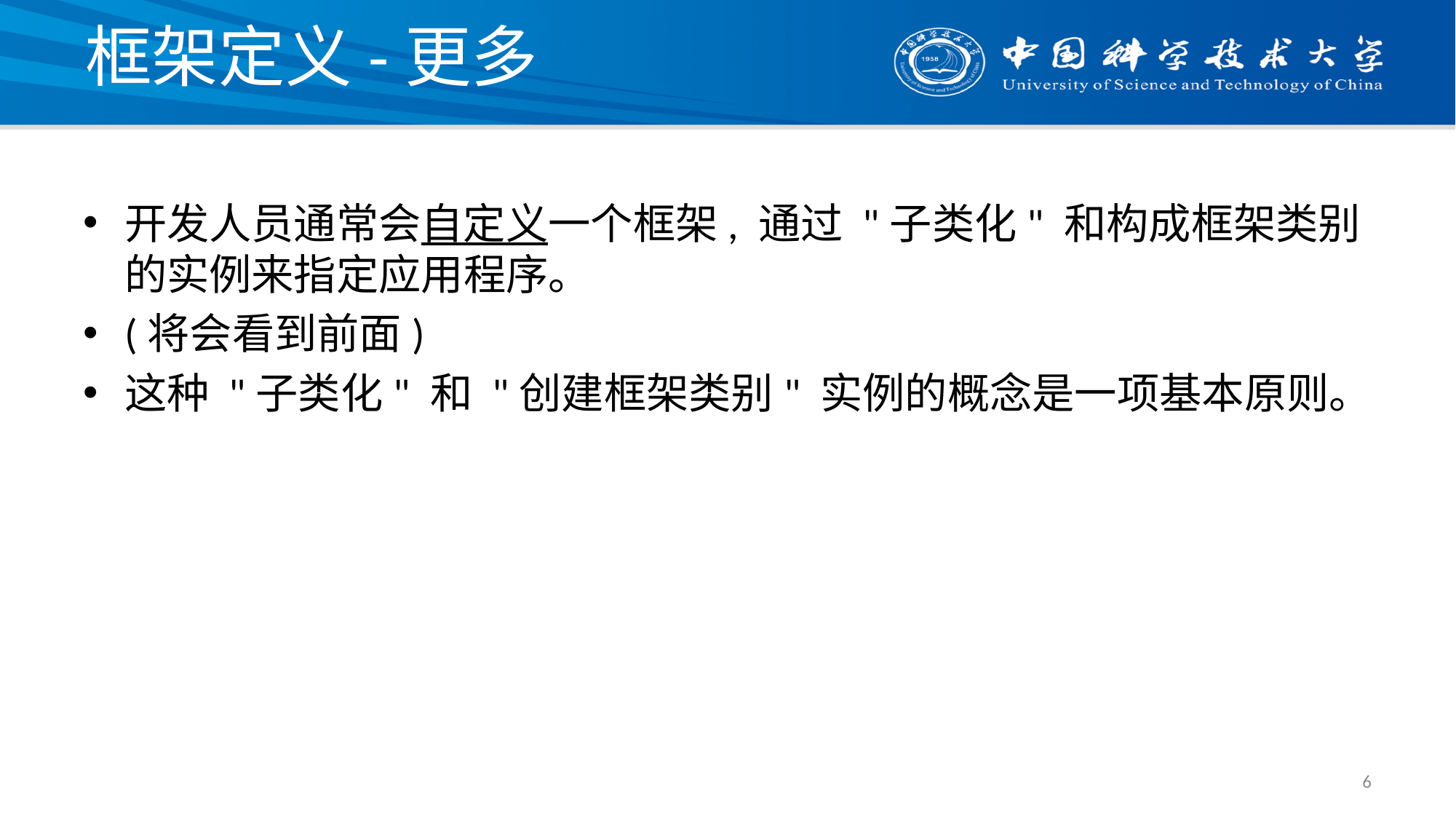

# 框架定义-更多
开发人员通常会自定义一个框架, 通过 "子类化" 和构成框架类别的实例来指定应用程序。
(将会看到前面)
这种 "子类化" 和 "创建框架类别" 实例的概念是一项基本原则。

6